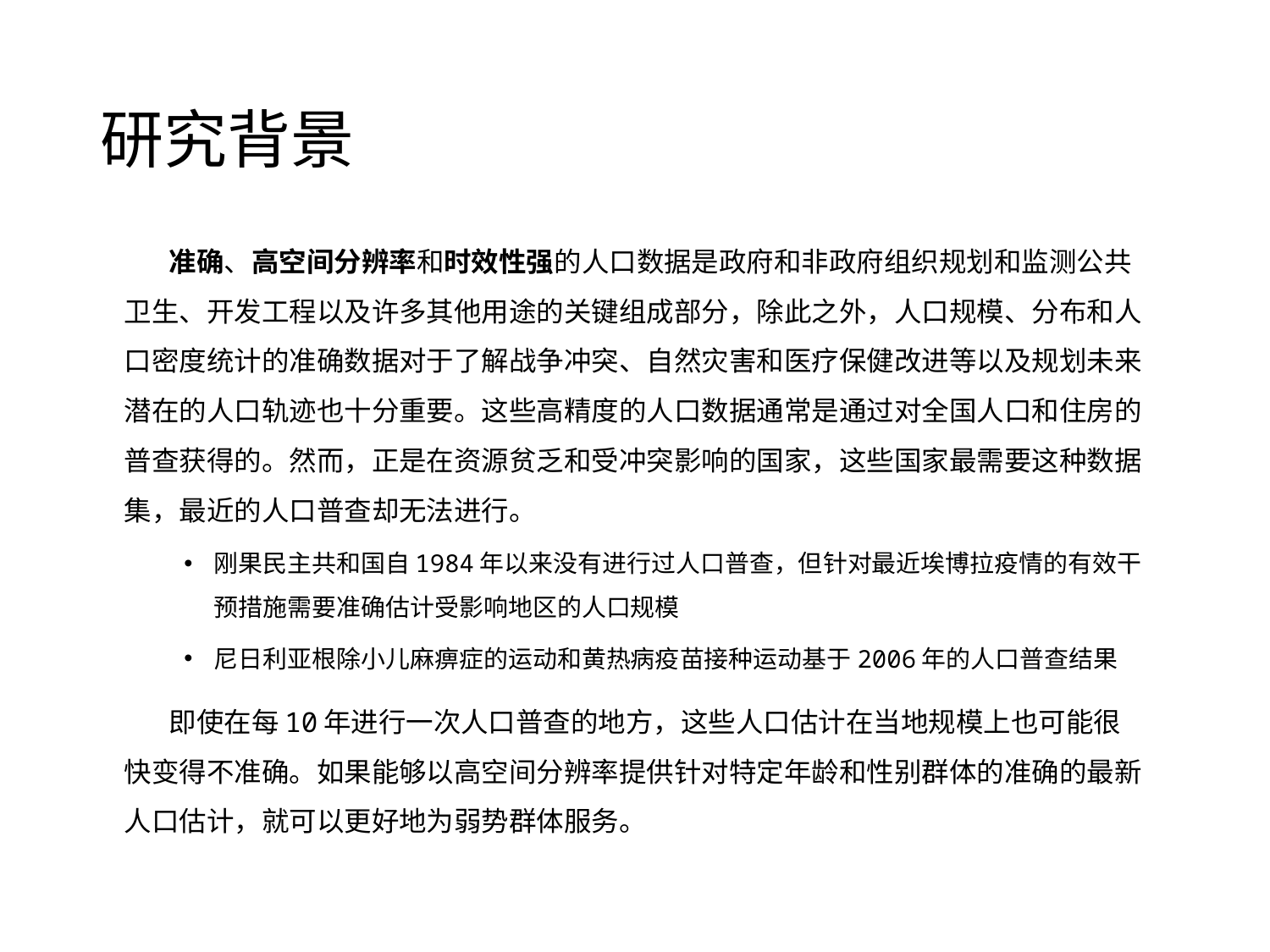

# 研究背景
准确、高空间分辨率和时效性强的人口数据是政府和非政府组织规划和监测公共卫生、开发工程以及许多其他用途的关键组成部分，除此之外，人口规模、分布和人口密度统计的准确数据对于了解战争冲突、自然灾害和医疗保健改进等以及规划未来潜在的人口轨迹也十分重要。这些高精度的人口数据通常是通过对全国人口和住房的普查获得的。然而，正是在资源贫乏和受冲突影响的国家，这些国家最需要这种数据集，最近的人口普查却无法进行。
刚果民主共和国自1984年以来没有进行过人口普查，但针对最近埃博拉疫情的有效干预措施需要准确估计受影响地区的人口规模
尼日利亚根除小儿麻痹症的运动和黄热病疫苗接种运动基于2006年的人口普查结果
即使在每10年进行一次人口普查的地方，这些人口估计在当地规模上也可能很快变得不准确。如果能够以高空间分辨率提供针对特定年龄和性别群体的准确的最新人口估计，就可以更好地为弱势群体服务。